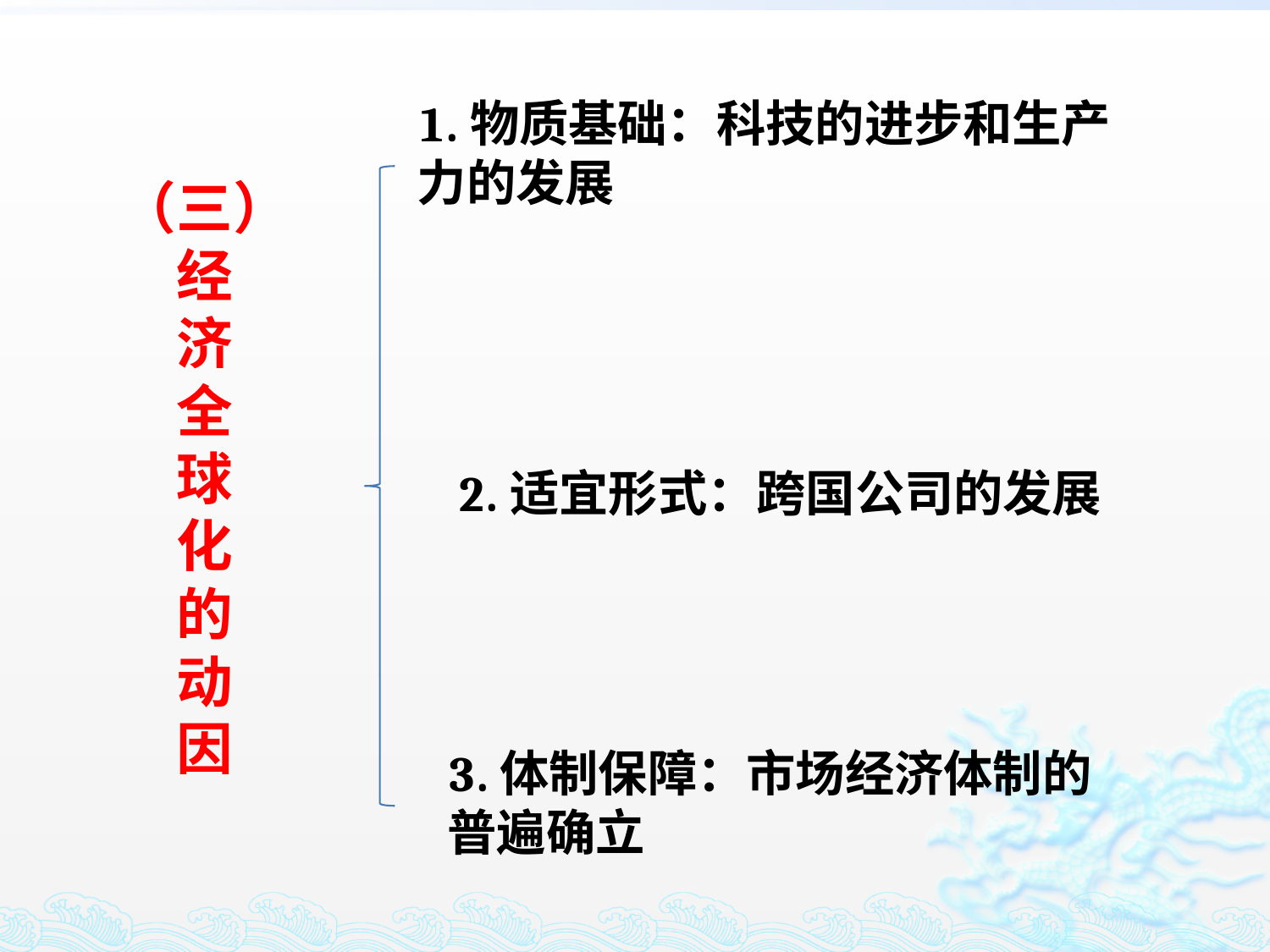

1.物质基础：科技的进步和生产力的发展
（三）
经
济
全
球
化
的
动
因

2.适宜形式：跨国公司的发展
3.体制保障：市场经济体制的普遍确立